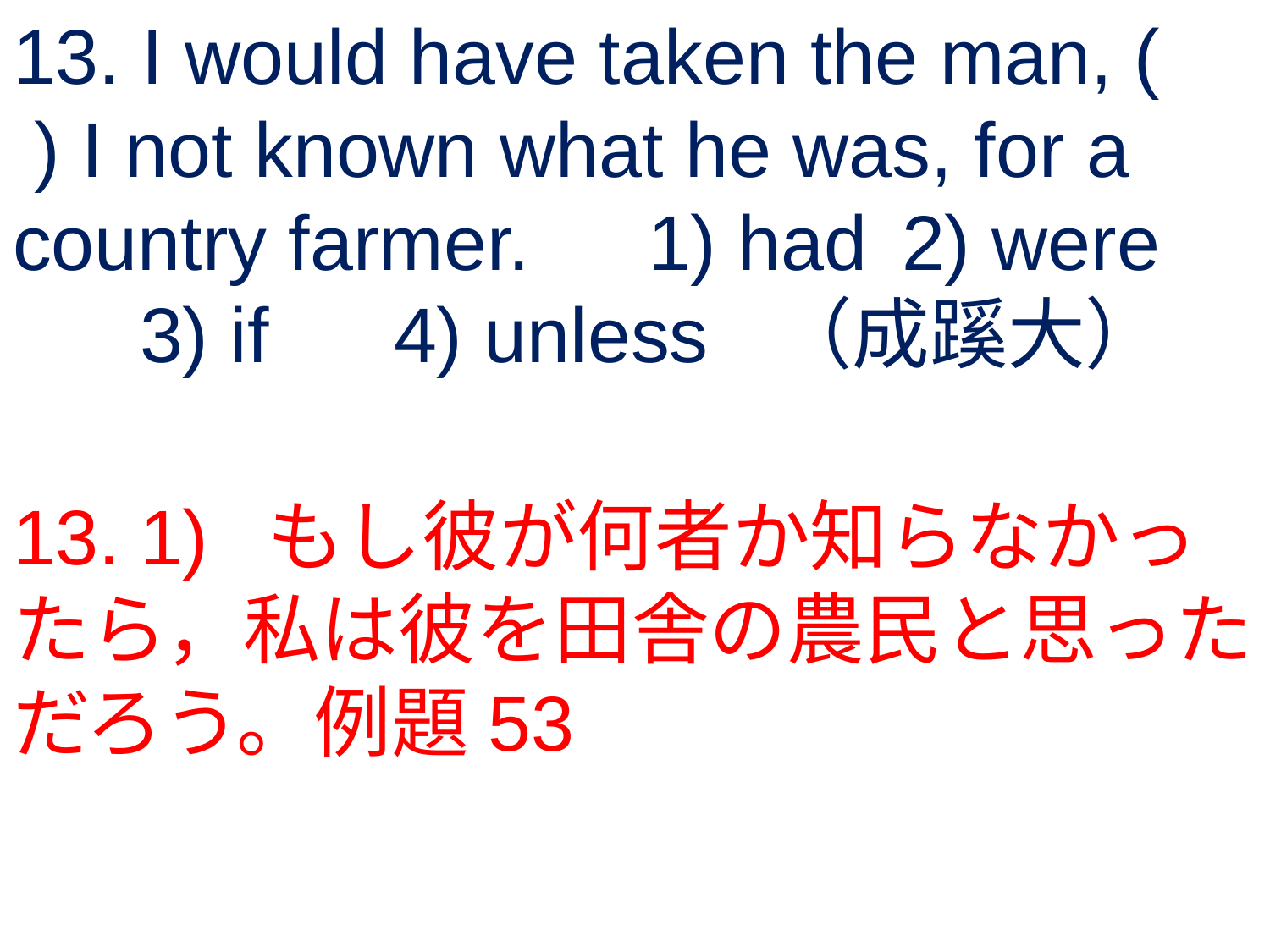

# 13. I would have taken the man, (      ) I not known what he was, for a country farmer.	1) had	2) were 	3) if	4) unless	（成蹊大）
13.	1) 	もし彼が何者か知らなかったら，私は彼を田舎の農民と思っただろう。例題53